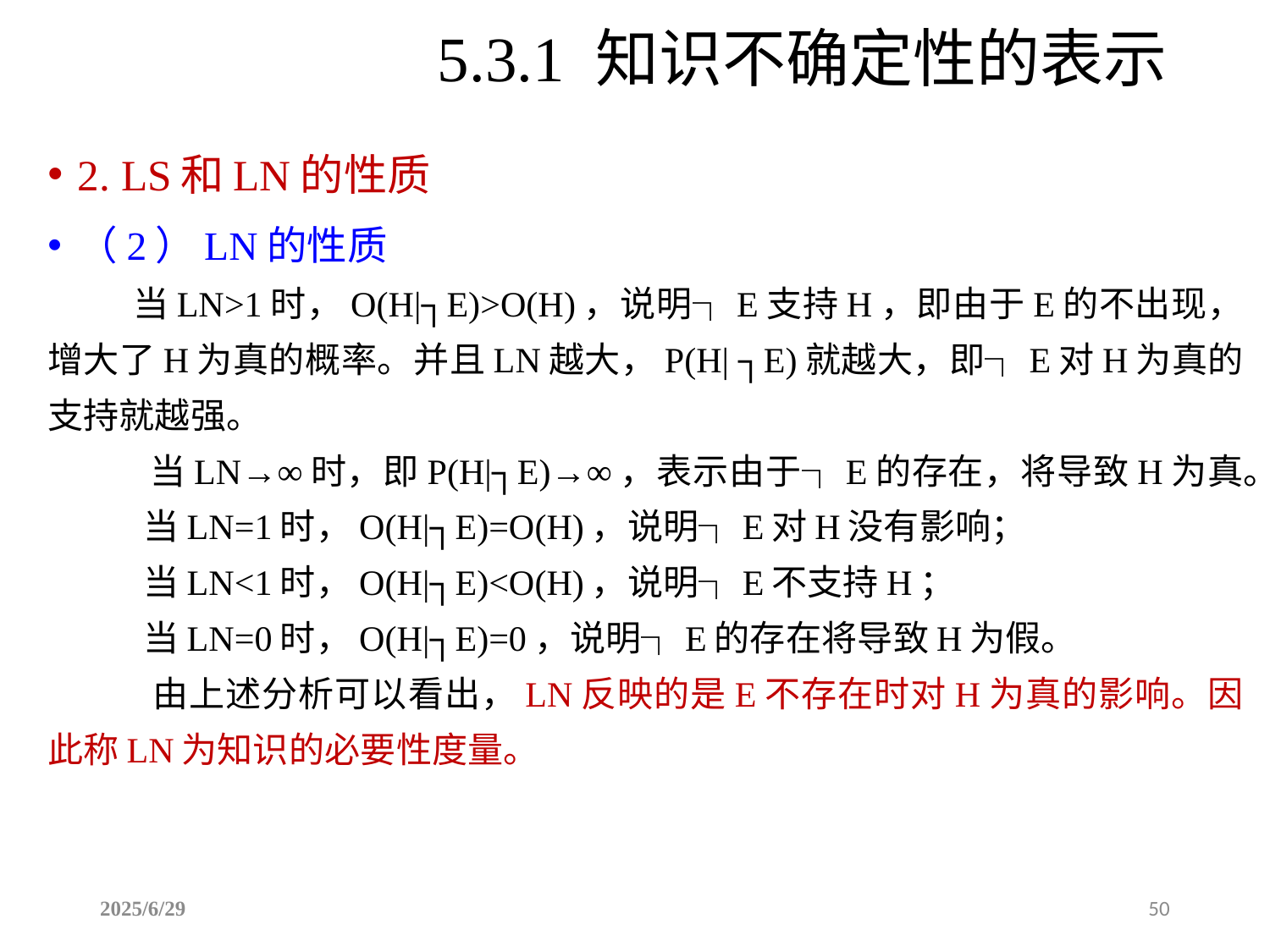

# 5.3.1 知识不确定性的表示
2. LS和LN的性质
（2）LN的性质
         当LN>1时，O(H|┐E)>O(H)，说明┐E支持H，即由于E的不出现，增大了H为真的概率。并且LN越大，P(H| ┐E)就越大，即┐E对H为真的支持就越强。
           当LN→∞时，即P(H|┐E)→∞，表示由于┐E的存在，将导致H为真。
           当LN=1时，O(H|┐E)=O(H)，说明┐E对H没有影响；
           当LN<1时，O(H|┐E)<O(H)，说明┐E不支持H；
           当LN=0时，O(H|┐E)=0，说明┐E的存在将导致H为假。
           由上述分析可以看出，LN反映的是E不存在时对H为真的影响。因此称LN为知识的必要性度量。
2025/6/29
50